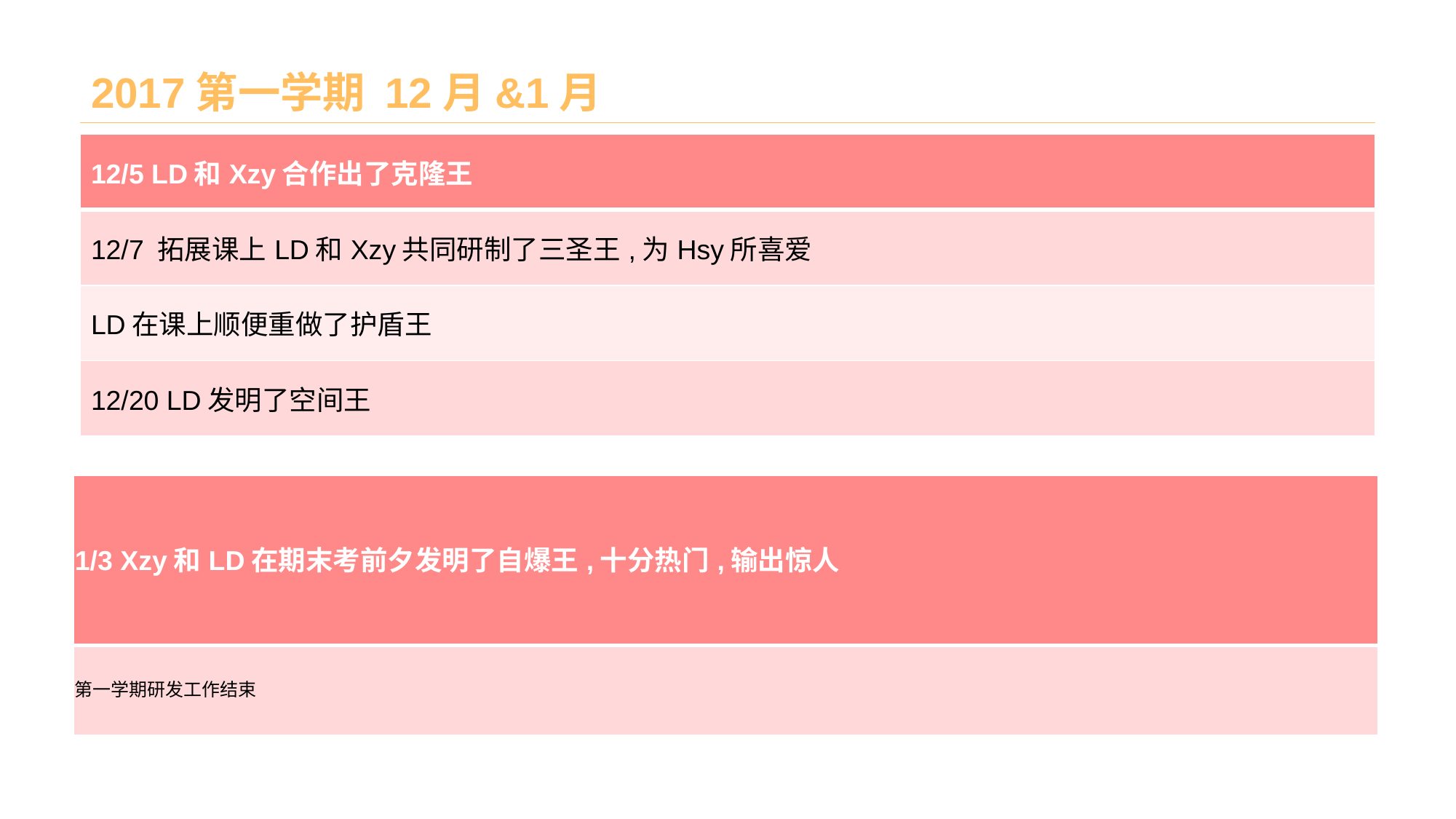

# 2017第一学期 12月&1月
| 12/5 LD和Xzy合作出了克隆王 |
| --- |
| 12/7 拓展课上LD和Xzy共同研制了三圣王,为Hsy所喜爱 |
| LD在课上顺便重做了护盾王 |
| 12/20 LD发明了空间王 |

| 1/3 Xzy和LD在期末考前夕发明了自爆王,十分热门,输出惊人 |
| --- |
| 第一学期研发工作结束 |